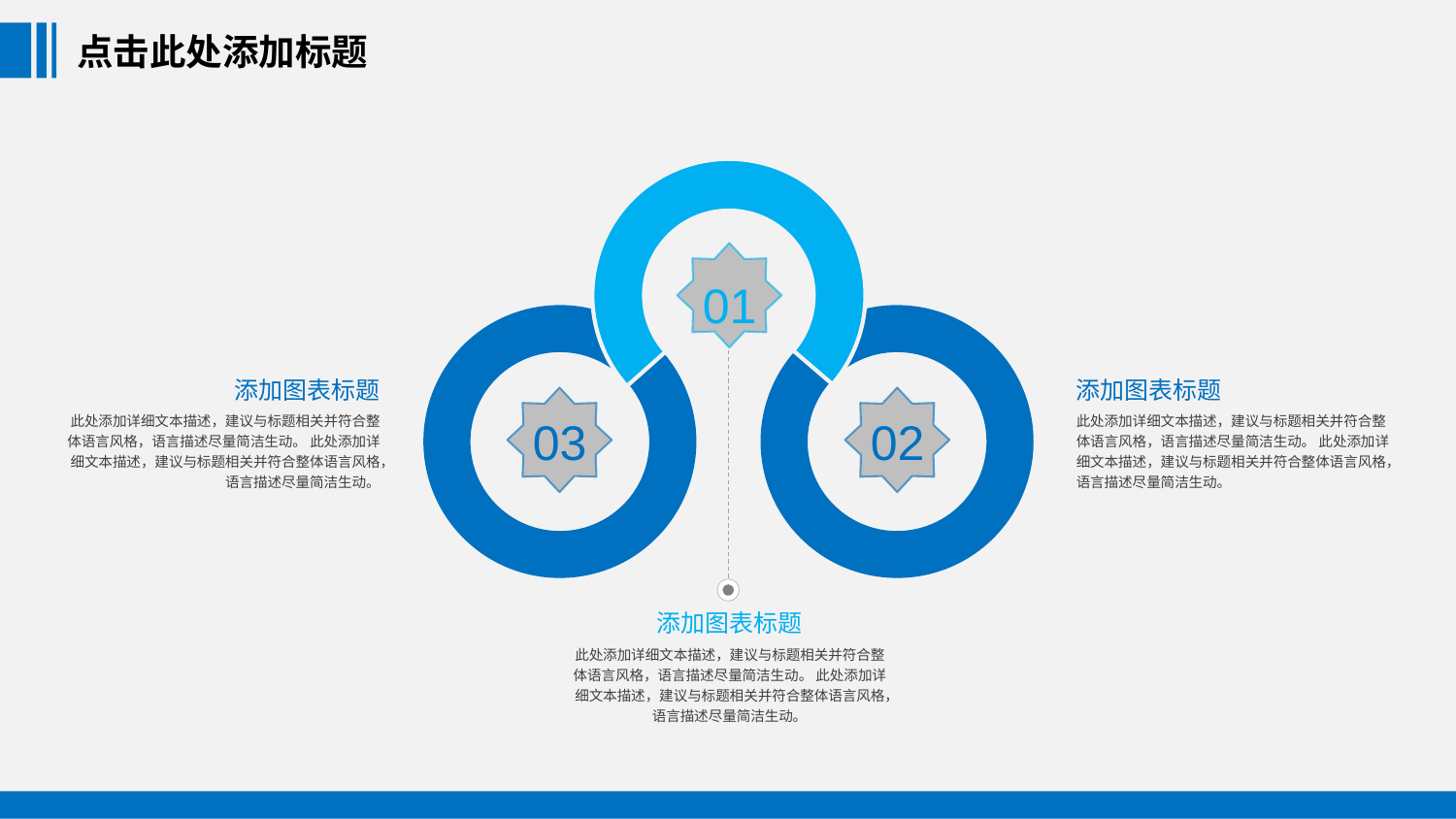

点击此处添加标题

01

03

02

添加图表标题
添加图表标题
此处添加详细文本描述，建议与标题相关并符合整体语言风格，语言描述尽量简洁生动。 此处添加详细文本描述，建议与标题相关并符合整体语言风格，语言描述尽量简洁生动。
此处添加详细文本描述，建议与标题相关并符合整体语言风格，语言描述尽量简洁生动。 此处添加详细文本描述，建议与标题相关并符合整体语言风格，语言描述尽量简洁生动。
添加图表标题
此处添加详细文本描述，建议与标题相关并符合整体语言风格，语言描述尽量简洁生动。 此处添加详细文本描述，建议与标题相关并符合整体语言风格，语言描述尽量简洁生动。